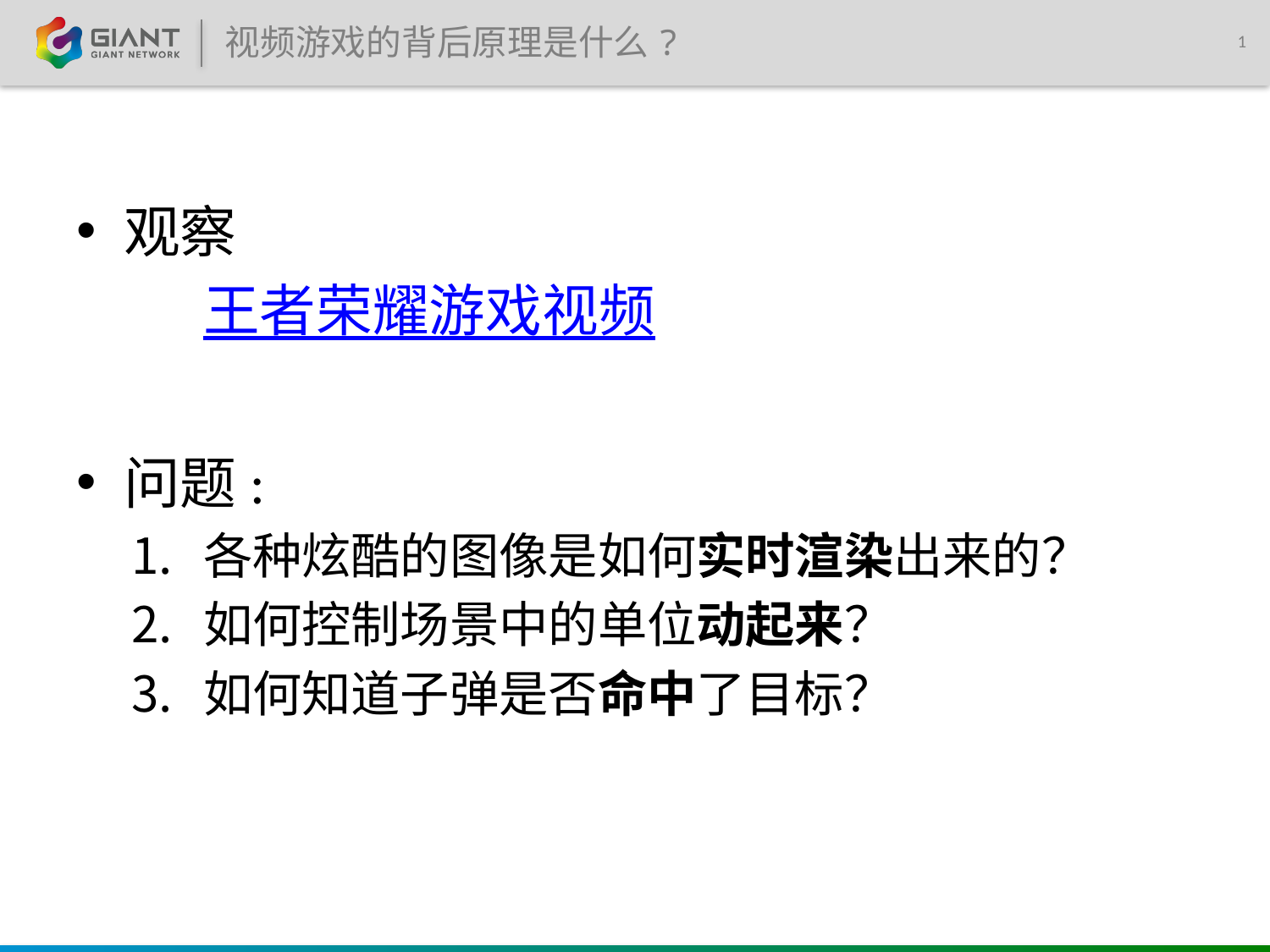

视频游戏的背后原理是什么?
1

观察
	王者荣耀游戏视频

问题:
各种炫酷的图像是如何实时渲染出来的？
如何控制场景中的单位动起来？
如何知道子弹是否命中了目标？